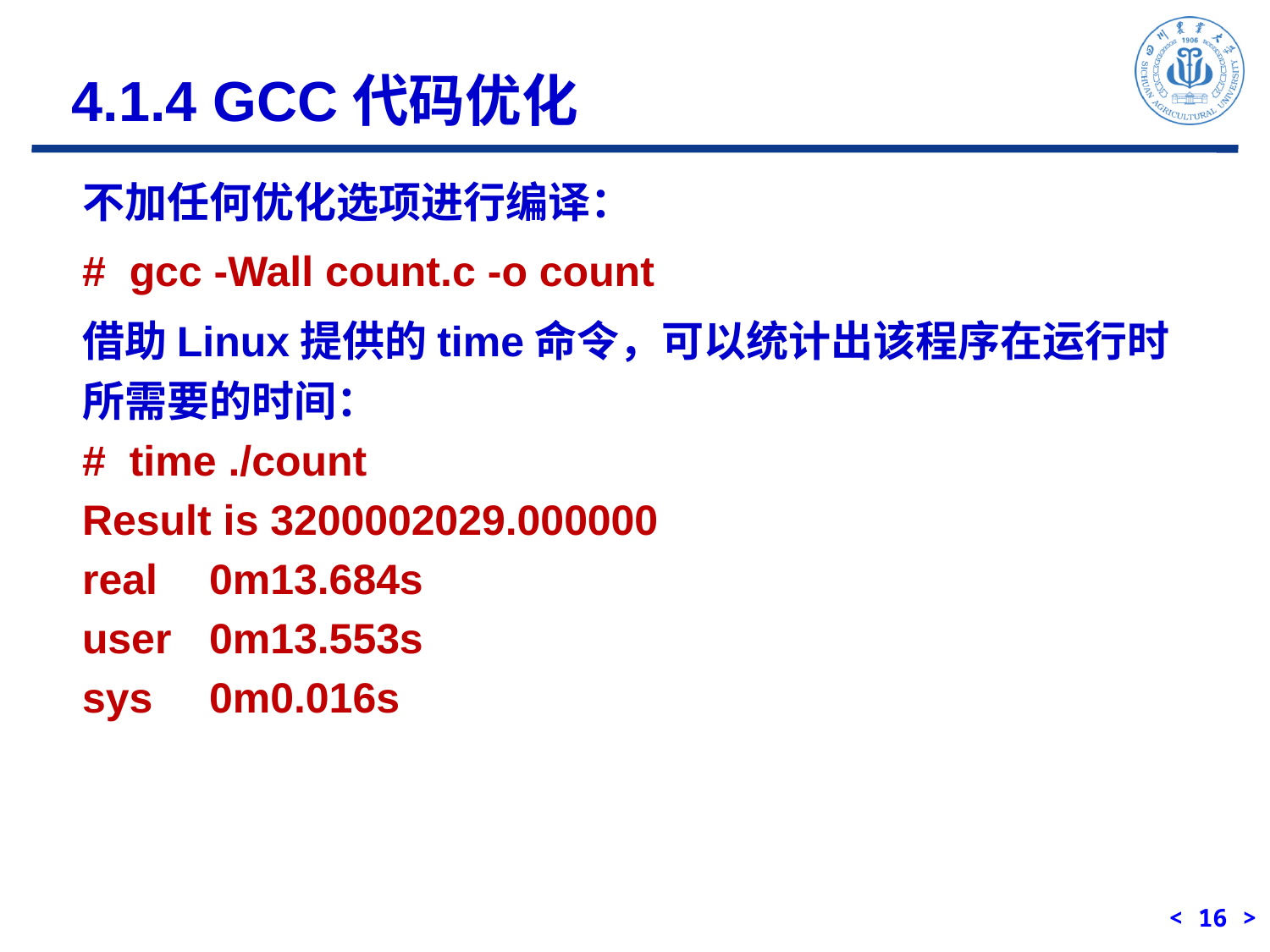

4.1.4 GCC代码优化
不加任何优化选项进行编译：
#  gcc -Wall count.c -o count
借助Linux提供的time命令，可以统计出该程序在运行时所需要的时间：
#  time ./count
Result is 3200002029.000000
real	0m13.684s
user	0m13.553s
sys	0m0.016s